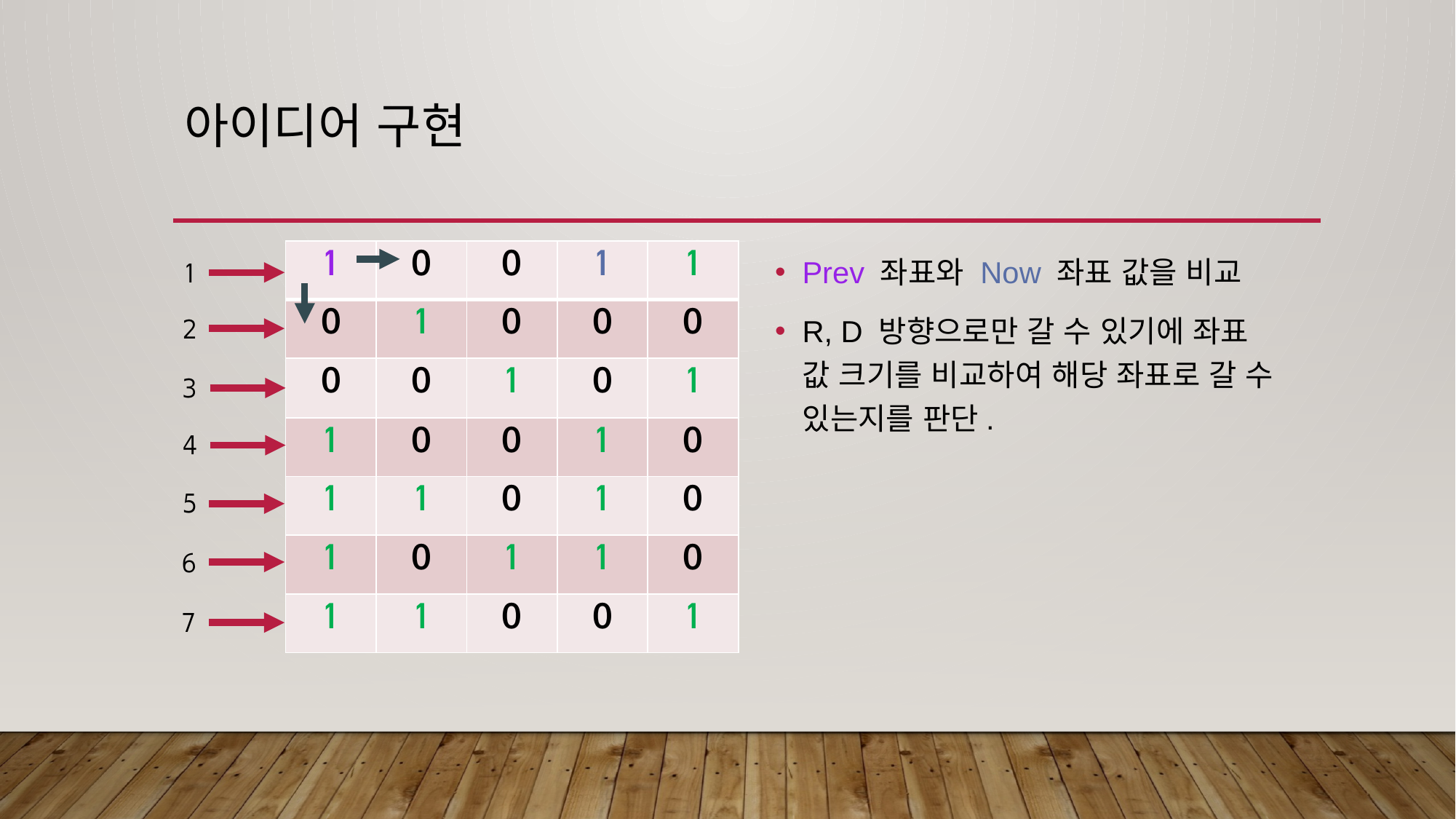

# 아이디어 구현
| 1 | 0 | 0 | 1 | 1 |
| --- | --- | --- | --- | --- |
| 0 | 1 | 0 | 0 | 0 |
| 0 | 0 | 1 | 0 | 1 |
| 1 | 0 | 0 | 1 | 0 |
| 1 | 1 | 0 | 1 | 0 |
| 1 | 0 | 1 | 1 | 0 |
| 1 | 1 | 0 | 0 | 1 |
Prev 좌표와 Now 좌표 값을 비교
R, D 방향으로만 갈 수 있기에 좌표
값 크기를 비교하여 해당 좌표로 갈 수 있는지를 판단.

1
2
3
4
5
6
7